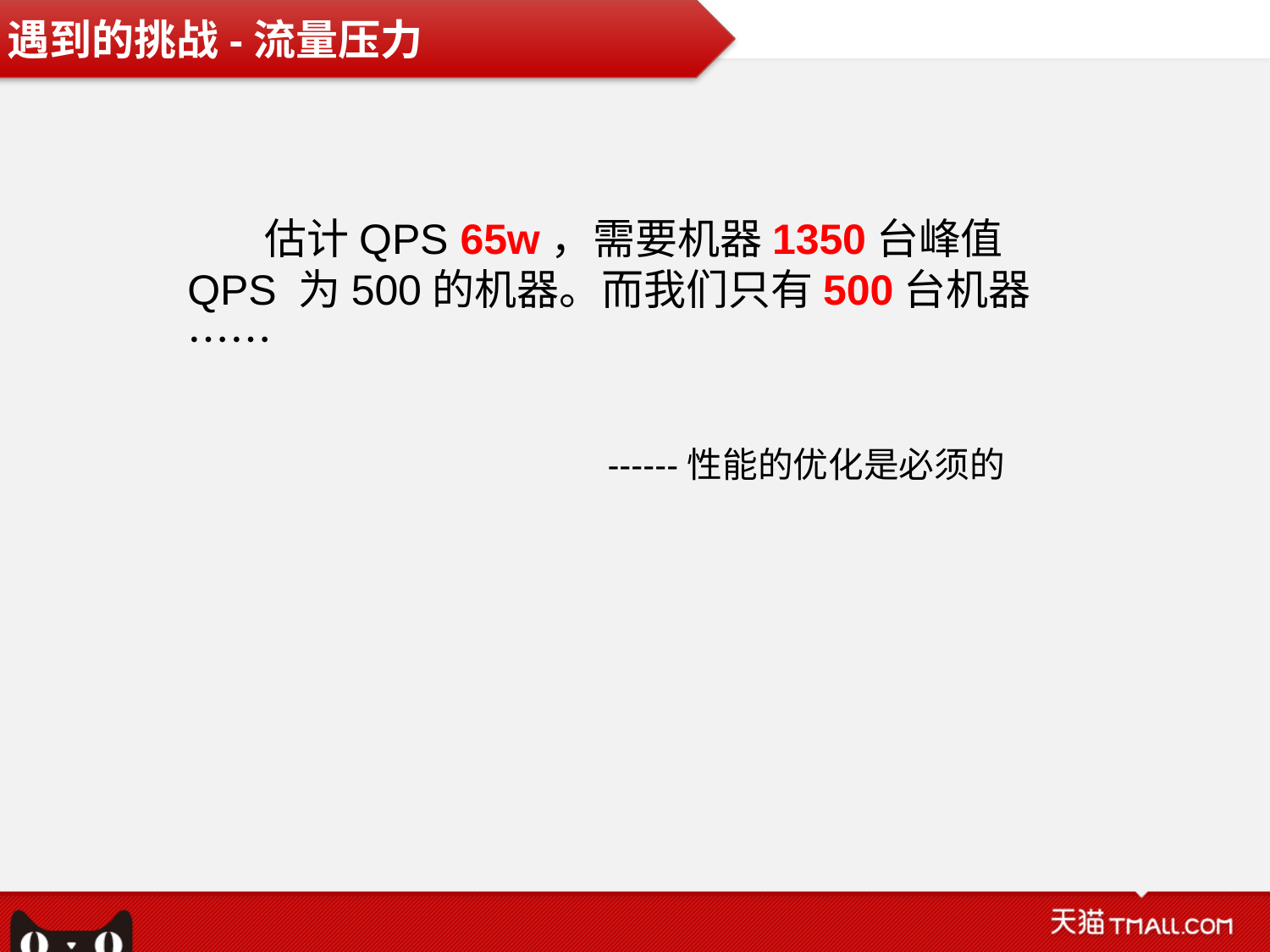

遇到的挑战-流量压力
       估计QPS 65w，需要机器1350台峰值QPS 为500的机器。而我们只有500台机器……
------性能的优化是必须的